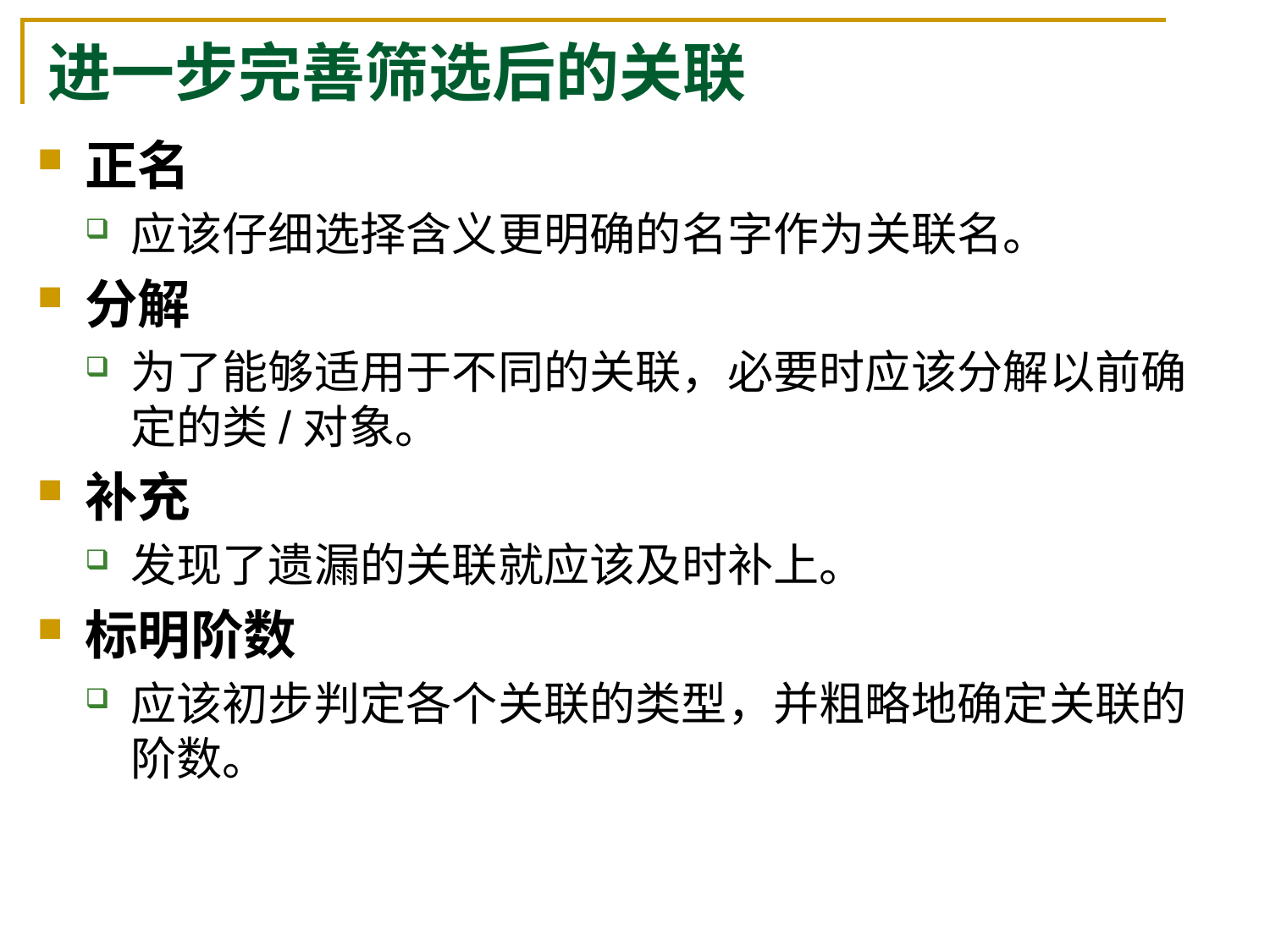

# 进一步完善筛选后的关联
正名
应该仔细选择含义更明确的名字作为关联名。
分解
为了能够适用于不同的关联，必要时应该分解以前确定的类/对象。
补充
发现了遗漏的关联就应该及时补上。
标明阶数
应该初步判定各个关联的类型，并粗略地确定关联的阶数。